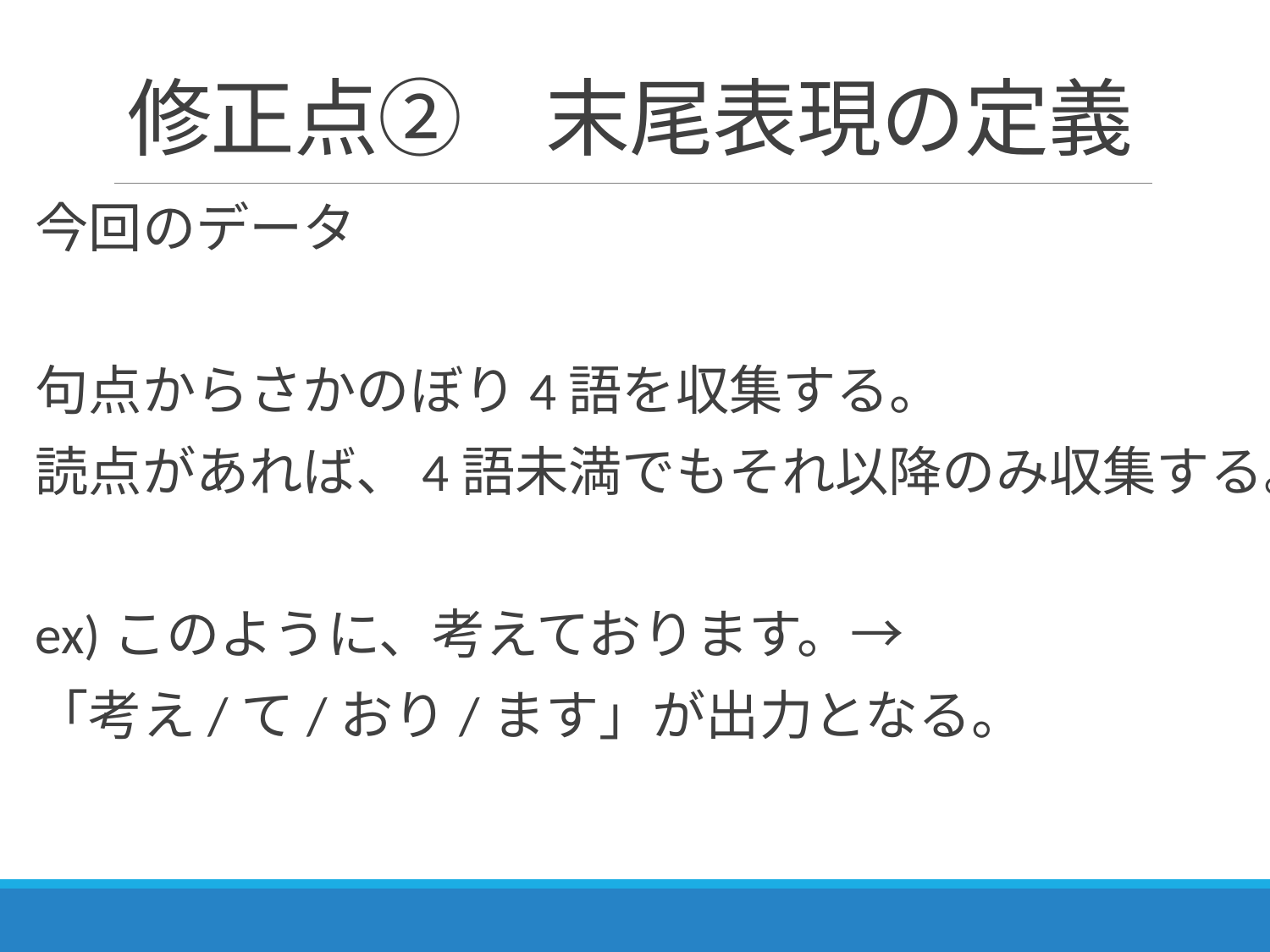

# 修正点②　末尾表現の定義
今回のデータ

句点からさかのぼり4語を収集する。
読点があれば、4語未満でもそれ以降のみ収集する。

ex)このように、考えております。→
「考え/て/おり/ます」が出力となる。